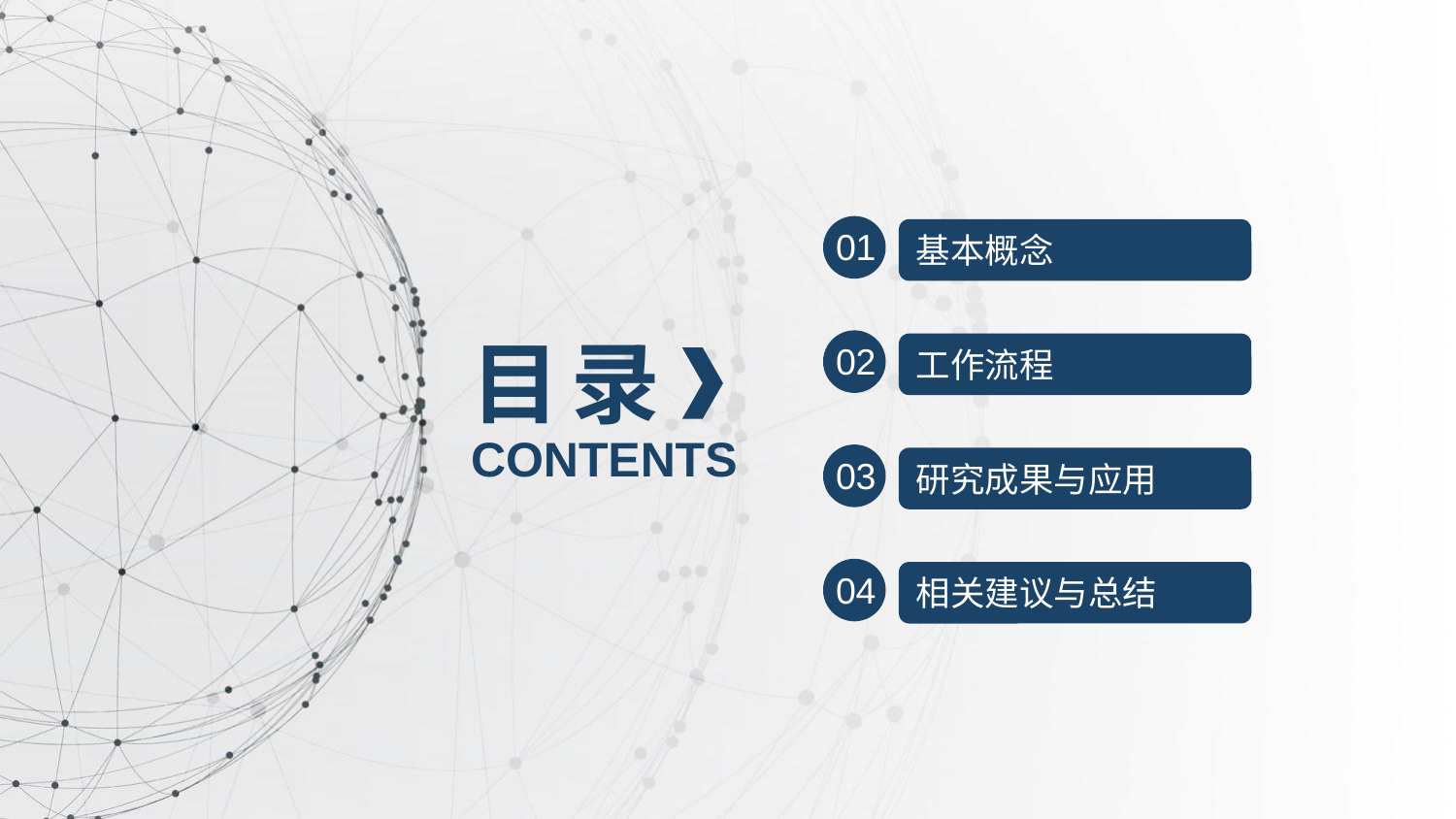

01
基本概念
目 录

02
工作流程

CONTENTS

03
研究成果与应用

04
相关建议与总结